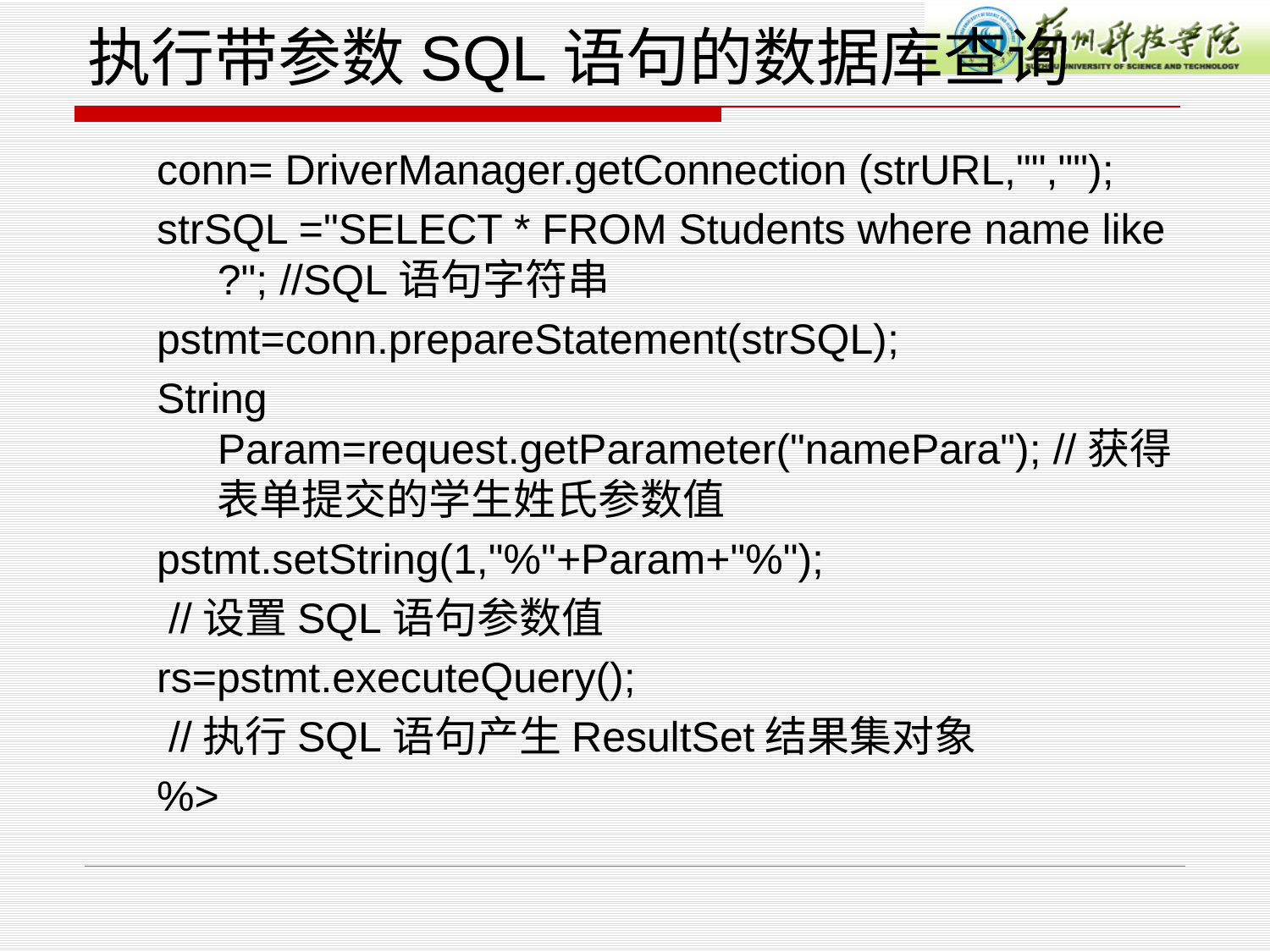

# 执行带参数SQL语句的数据库查询
conn= DriverManager.getConnection (strURL,"","");
strSQL ="SELECT * FROM Students where name like ?"; //SQL语句字符串
pstmt=conn.prepareStatement(strSQL);
String Param=request.getParameter("namePara"); //获得表单提交的学生姓氏参数值
pstmt.setString(1,"%"+Param+"%");
 //设置SQL语句参数值
rs=pstmt.executeQuery();
 //执行SQL语句产生ResultSet结果集对象
%>